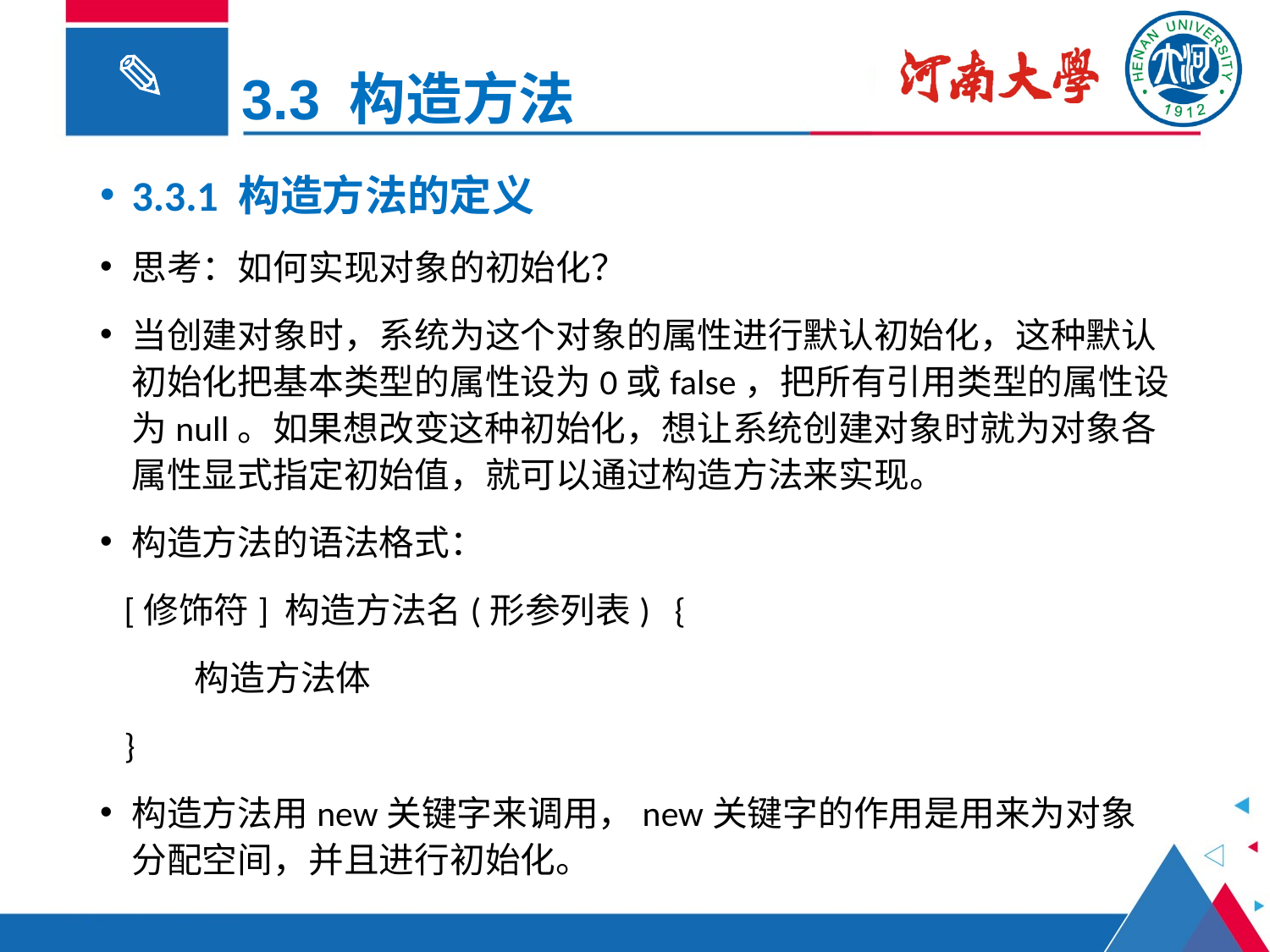

3.3 构造方法
3.3.1 构造方法的定义
思考：如何实现对象的初始化？
当创建对象时，系统为这个对象的属性进行默认初始化，这种默认初始化把基本类型的属性设为0或false，把所有引用类型的属性设为null。如果想改变这种初始化，想让系统创建对象时就为对象各属性显式指定初始值，就可以通过构造方法来实现。
构造方法的语法格式：
   [修饰符] 构造方法名(形参列表)   {
           构造方法体
   }
构造方法用new关键字来调用，new关键字的作用是用来为对象分配空间，并且进行初始化。